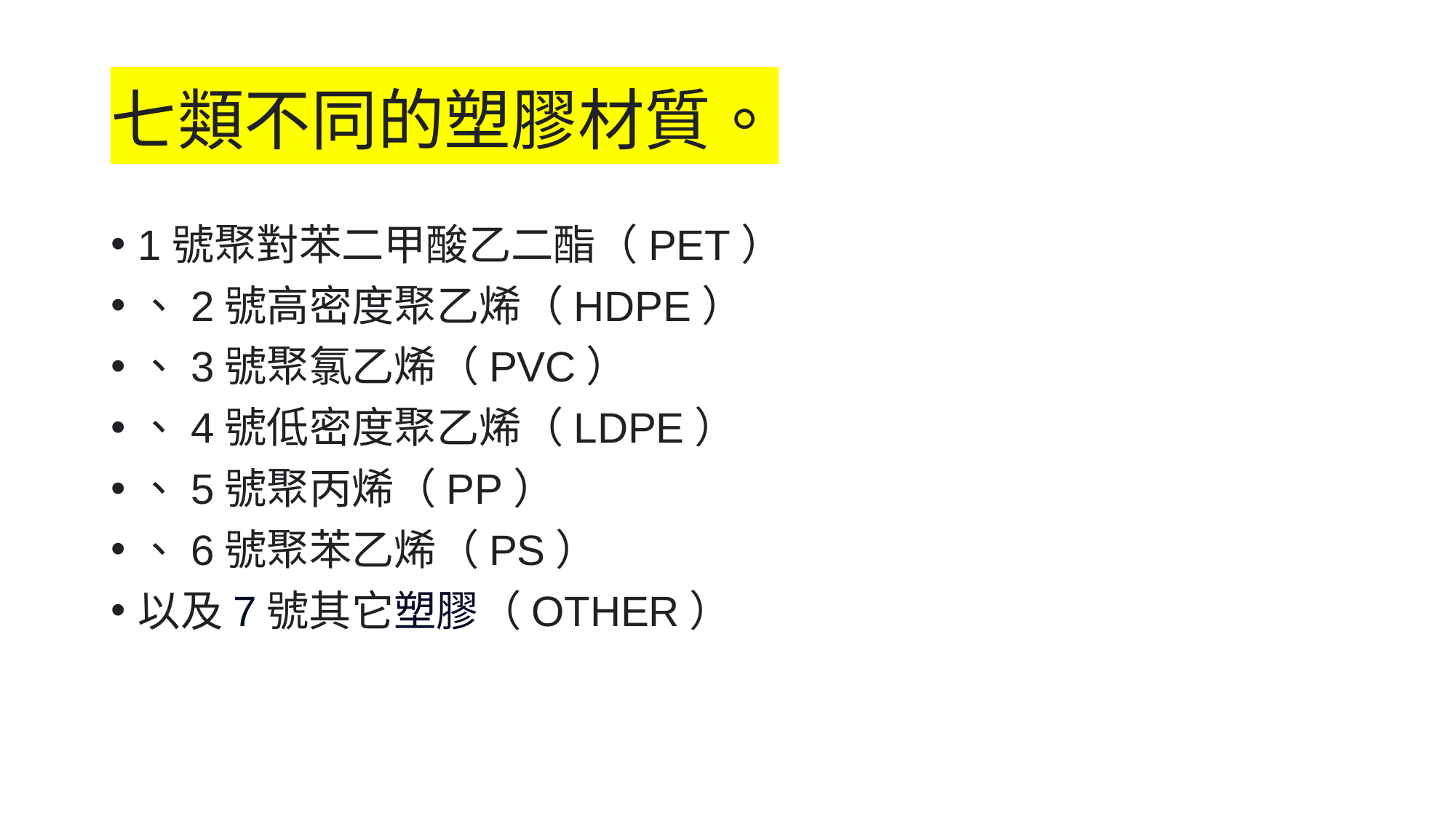

# 七類不同的塑膠材質。
1號聚對苯二甲酸乙二酯（PET）
、2號高密度聚乙烯（HDPE）
、3號聚氯乙烯（PVC）
、4號低密度聚乙烯（LDPE）
、5號聚丙烯（PP）
、6號聚苯乙烯（PS）
以及7號其它塑膠（OTHER）